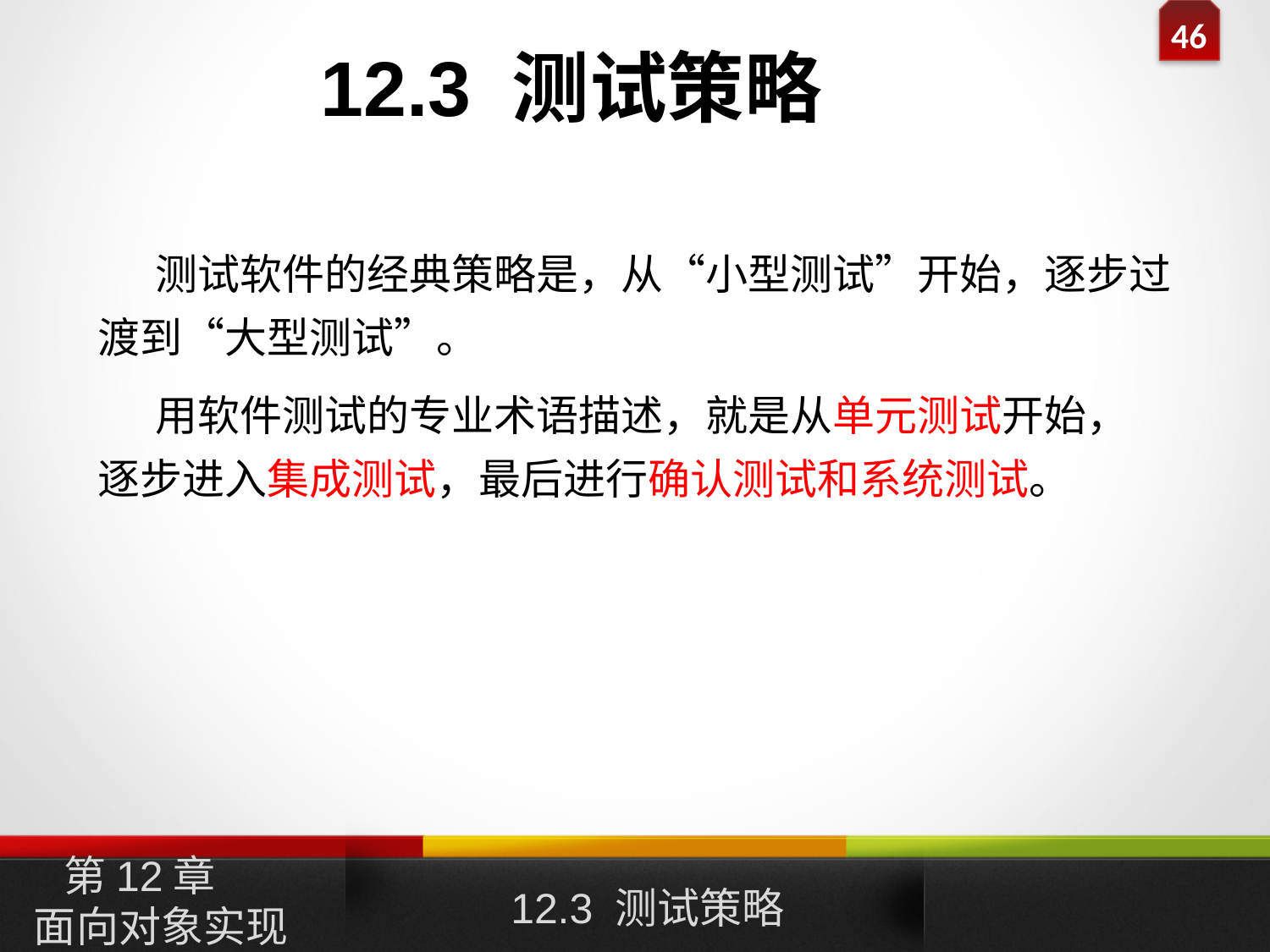

12.3 测试策略
     测试软件的经典策略是，从“小型测试”开始，逐步过渡到“大型测试”。
     用软件测试的专业术语描述，就是从单元测试开始，逐步进入集成测试，最后进行确认测试和系统测试。
12.3 测试策略